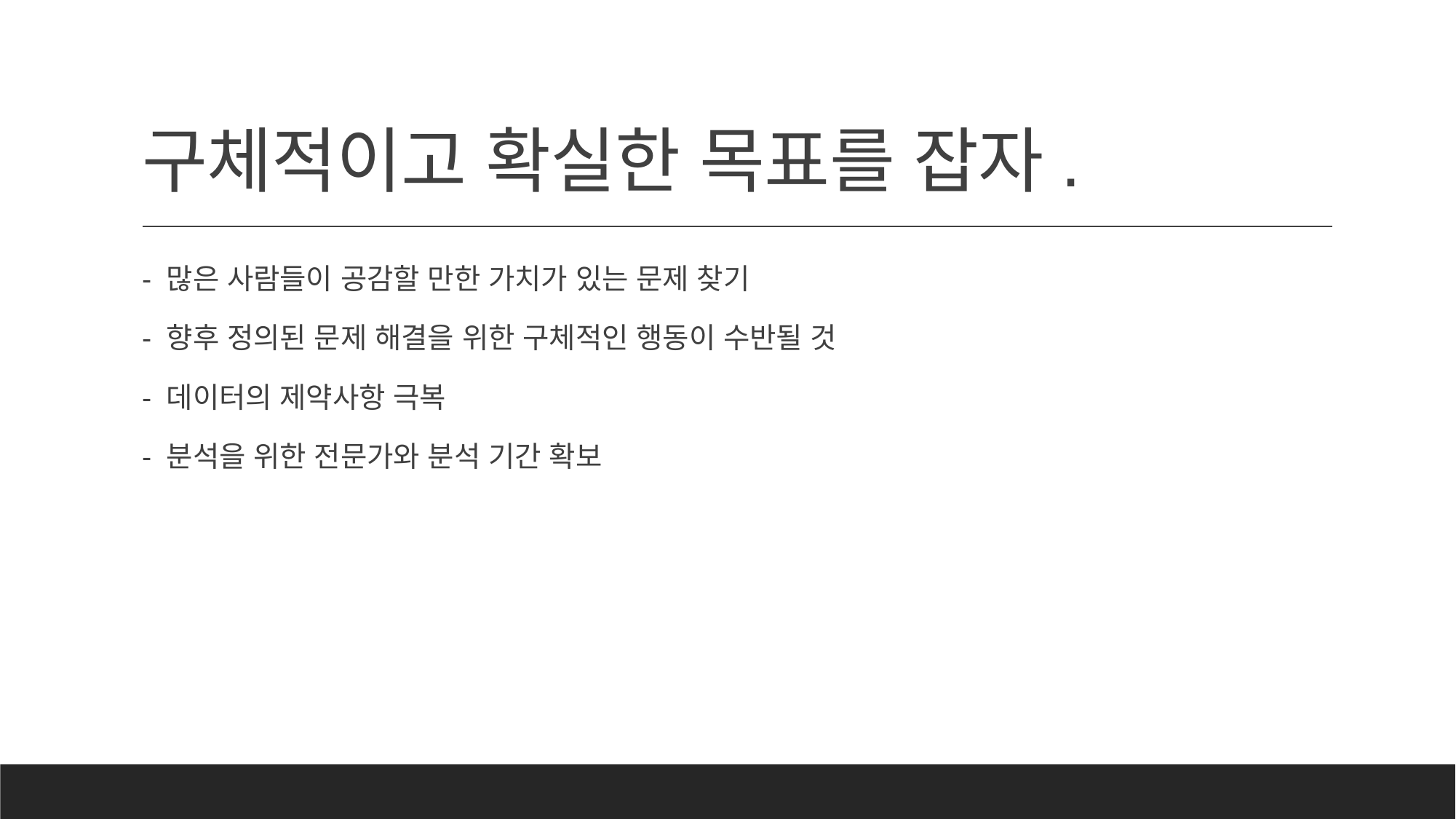

# 구체적이고 확실한 목표를 잡자.
- 많은 사람들이 공감할 만한 가치가 있는 문제 찾기
- 향후 정의된 문제 해결을 위한 구체적인 행동이 수반될 것
- 데이터의 제약사항 극복
- 분석을 위한 전문가와 분석 기간 확보